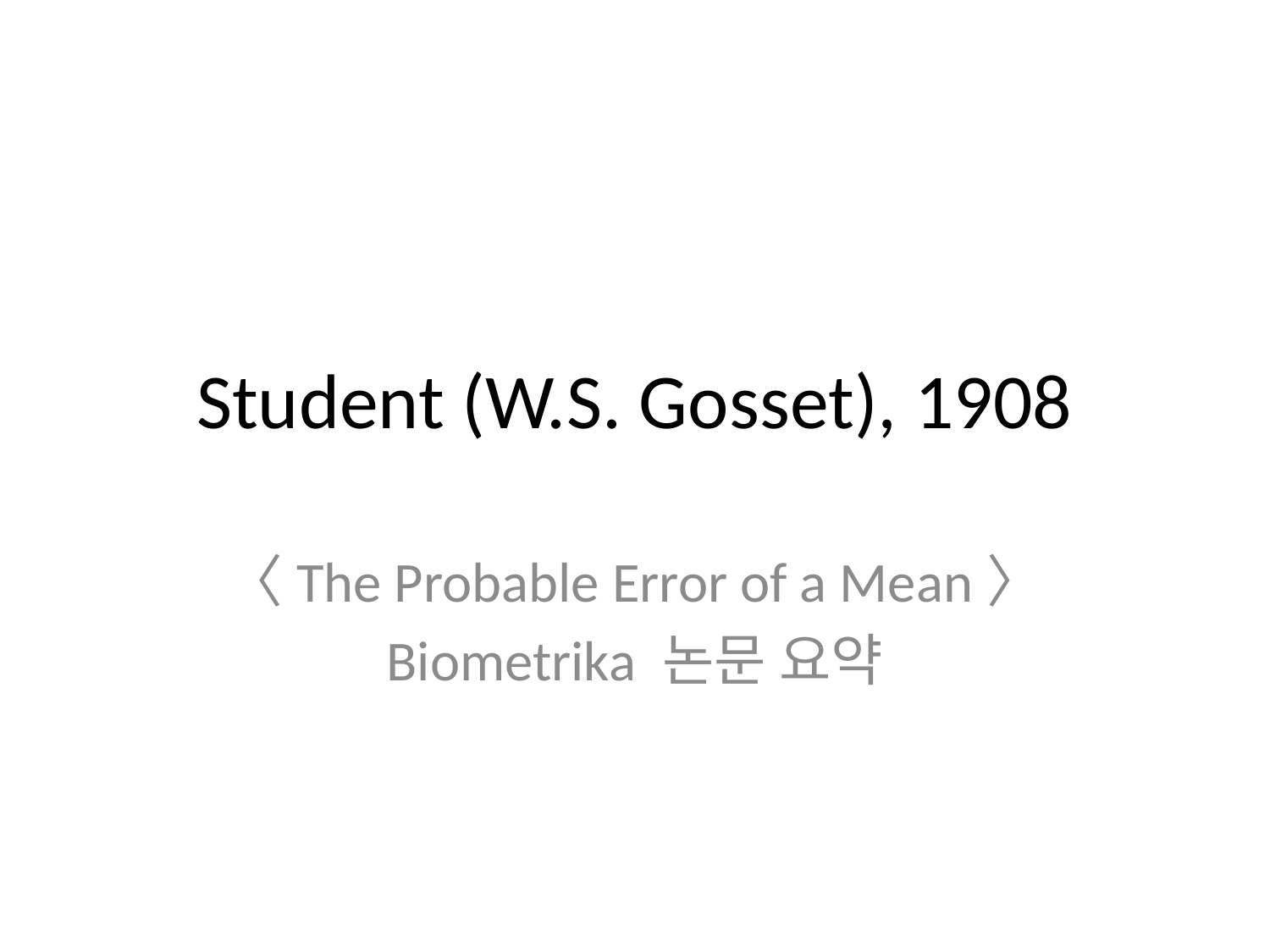

# Student (W.S. Gosset), 1908
〈The Probable Error of a Mean〉
Biometrika 논문 요약